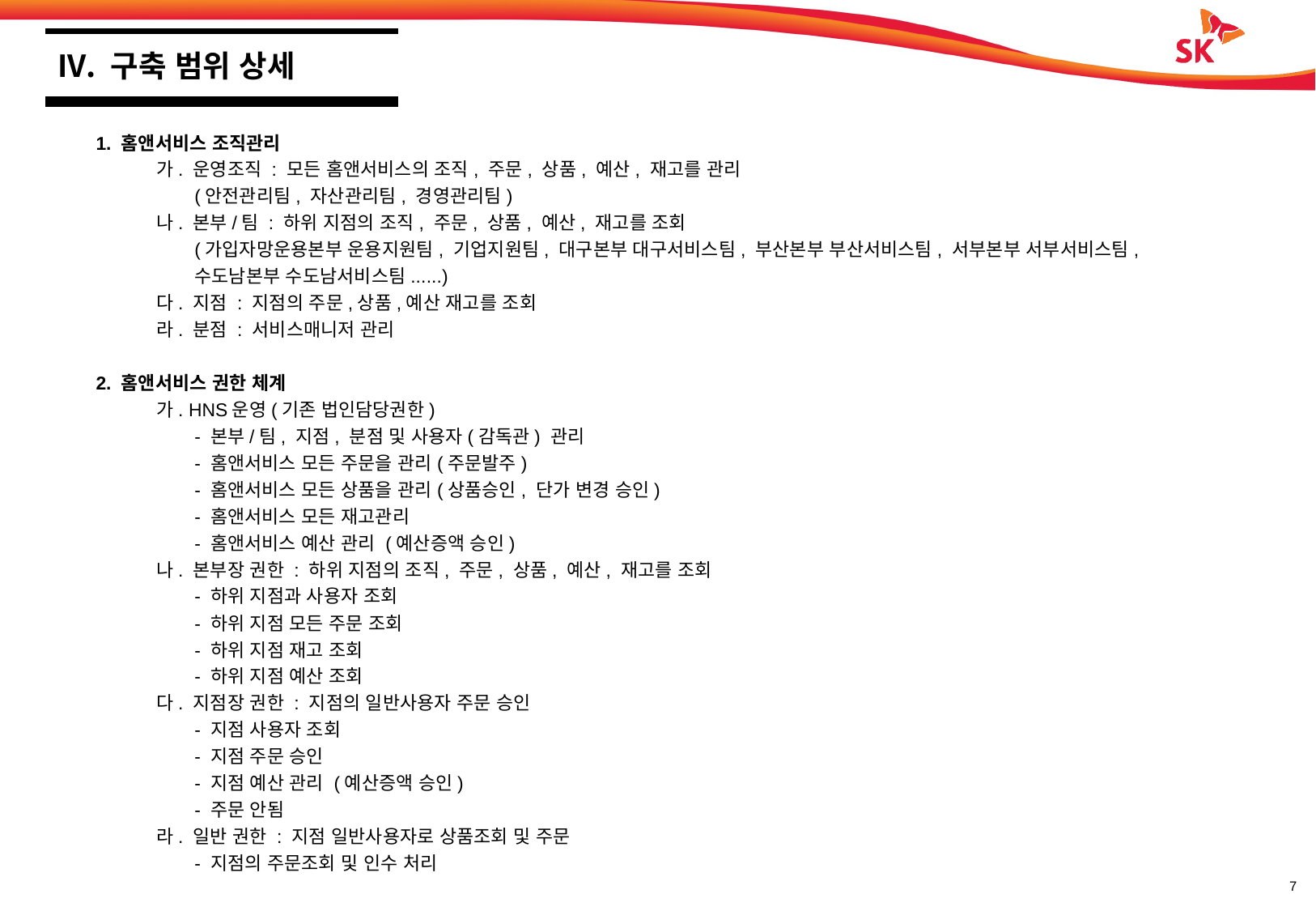

구축 범위 상세
1. 홈앤서비스 조직관리
가. 운영조직 : 모든 홈앤서비스의 조직, 주문, 상품, 예산, 재고를 관리
(안전관리팀, 자산관리팀, 경영관리팀)
나. 본부/팀 : 하위 지점의 조직, 주문, 상품, 예산, 재고를 조회
(가입자망운용본부 운용지원팀, 기업지원팀, 대구본부 대구서비스팀, 부산본부 부산서비스팀, 서부본부 서부서비스팀, 수도남본부 수도남서비스팀......)
다. 지점 : 지점의 주문,상품,예산 재고를 조회
라. 분점 : 서비스매니저 관리

2. 홈앤서비스 권한 체계
가. HNS운영(기존 법인담당권한)
- 본부/팀, 지점, 분점 및 사용자(감독관) 관리
- 홈앤서비스 모든 주문을 관리(주문발주)
- 홈앤서비스 모든 상품을 관리(상품승인, 단가 변경 승인)
- 홈앤서비스 모든 재고관리
- 홈앤서비스 예산 관리 (예산증액 승인)
나. 본부장 권한 : 하위 지점의 조직, 주문, 상품, 예산, 재고를 조회
- 하위 지점과 사용자 조회
- 하위 지점 모든 주문 조회
- 하위 지점 재고 조회
- 하위 지점 예산 조회
다. 지점장 권한 : 지점의 일반사용자 주문 승인
- 지점 사용자 조회
- 지점 주문 승인
- 지점 예산 관리 (예산증액 승인)
- 주문 안됨
라. 일반 권한 : 지점 일반사용자로 상품조회 및 주문
- 지점의 주문조회 및 인수 처리